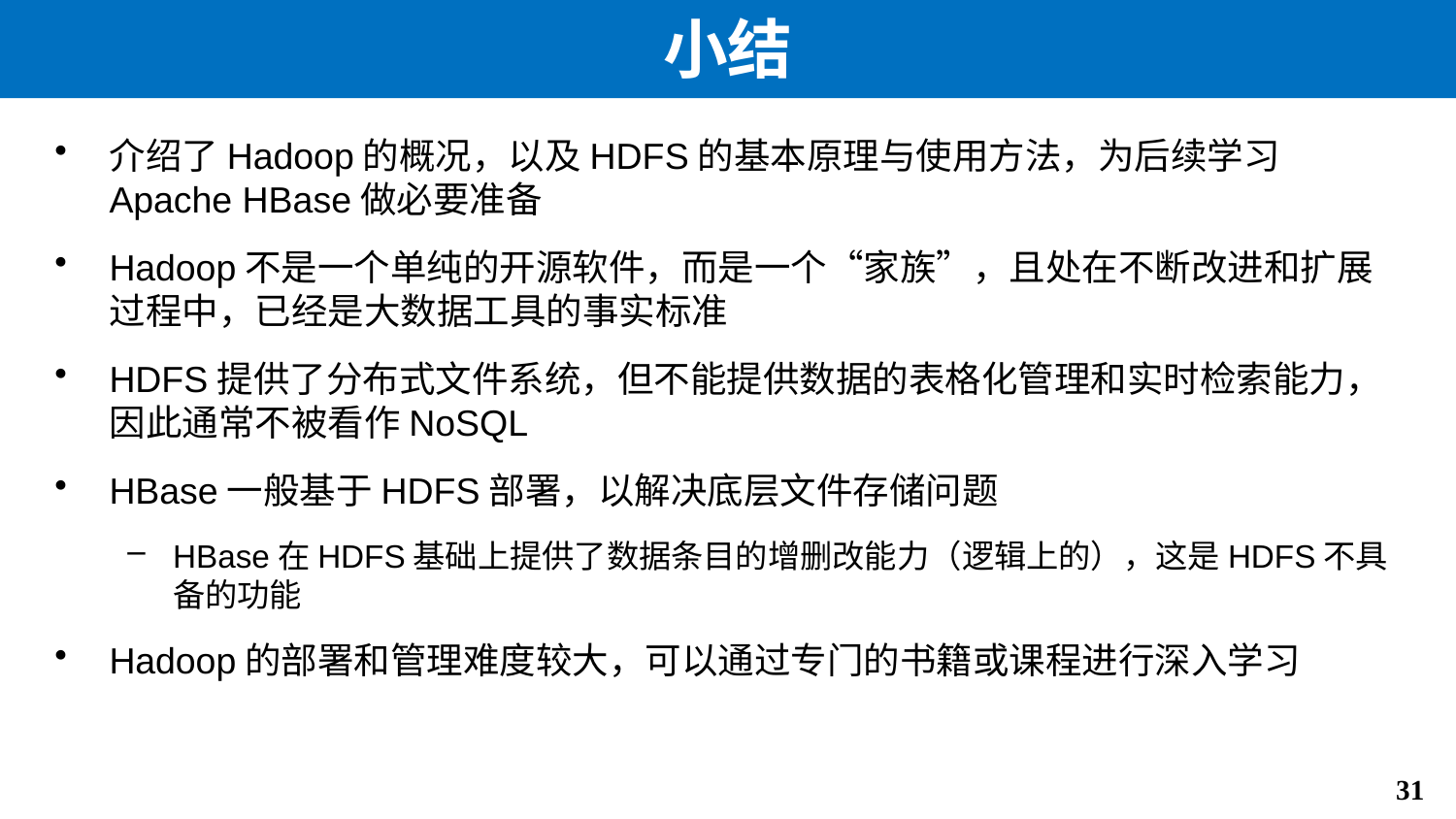

# 小结
介绍了Hadoop的概况，以及HDFS的基本原理与使用方法，为后续学习Apache HBase做必要准备
Hadoop不是一个单纯的开源软件，而是一个“家族”，且处在不断改进和扩展过程中，已经是大数据工具的事实标准
HDFS提供了分布式文件系统，但不能提供数据的表格化管理和实时检索能力，因此通常不被看作NoSQL
HBase一般基于HDFS部署，以解决底层文件存储问题
HBase在HDFS基础上提供了数据条目的增删改能力（逻辑上的），这是HDFS不具备的功能
Hadoop的部署和管理难度较大，可以通过专门的书籍或课程进行深入学习